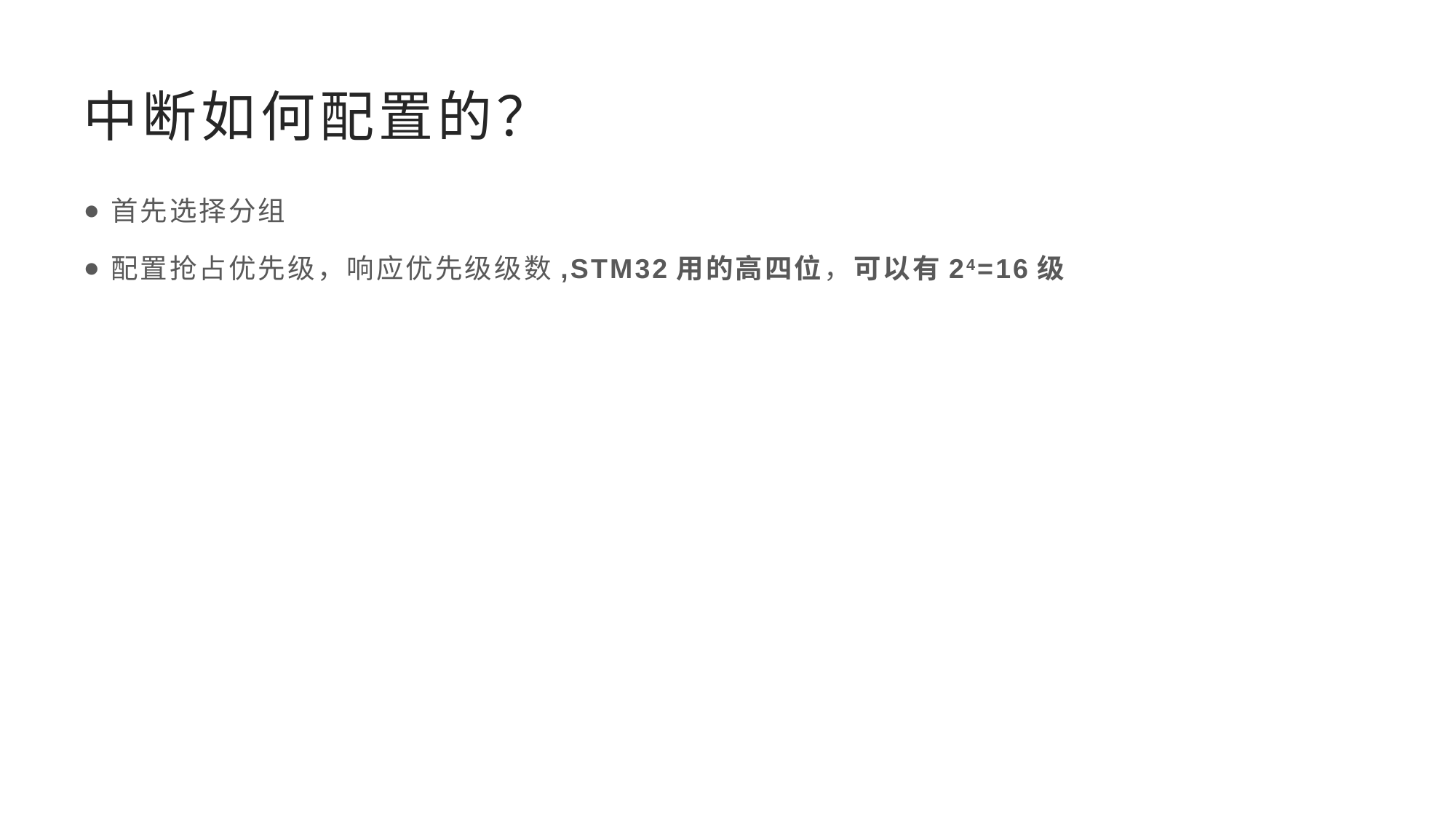

# 中断如何配置的？
首先选择分组
配置抢占优先级，响应优先级级数,STM32用的高四位，可以有24=16级